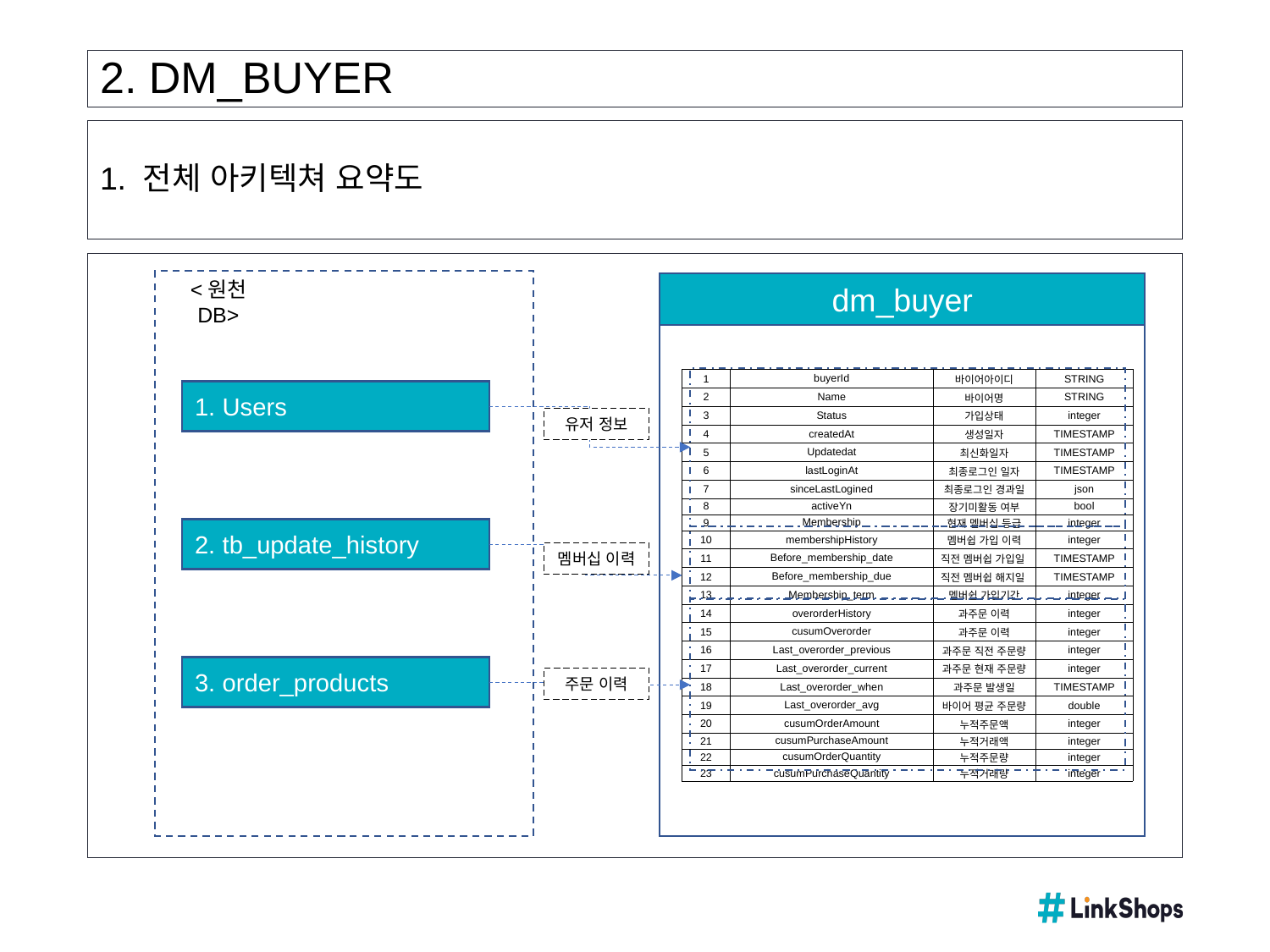

# 2. DM_BUYER
1. 전체 아키텍쳐 요약도
<원천 DB>

dm_buyer

| 1 | buyerId | 바이어아이디 | STRING |
| --- | --- | --- | --- |
| 2 | Name | 바이어명 | STRING |
| 3 | Status | 가입상태 | integer |
| 4 | createdAt | 생성일자 | TIMESTAMP |
| 5 | Updatedat | 최신화일자 | TIMESTAMP |
| 6 | lastLoginAt | 최종로그인 일자 | TIMESTAMP |
| 7 | sinceLastLogined | 최종로그인 경과일 | json |
| 8 | activeYn | 장기미활동 여부 | bool |
| 9 | Membership | 현재 멤버십 등급 | integer |
| 10 | membershipHistory | 멤버쉽 가입 이력 | integer |
| 11 | Before\_membership\_date | 직전 멤버쉽 가입일 | TIMESTAMP |
| 12 | Before\_membership\_due | 직전 멤버쉽 해지일 | TIMESTAMP |
| 13 | Membership\_term | 멤버쉽 가입기간 | integer |
| 14 | overorderHistory | 과주문 이력 | integer |
| 15 | cusumOverorder | 과주문 이력 | integer |
| 16 | Last\_overorder\_previous | 과주문 직전 주문량 | integer |
| 17 | Last\_overorder\_current | 과주문 현재 주문량 | integer |
| 18 | Last\_overorder\_when | 과주문 발생일 | TIMESTAMP |
| 19 | Last\_overorder\_avg | 바이어 평균 주문량 | double |
| 20 | cusumOrderAmount | 누적주문액 | integer |
| 21 | cusumPurchaseAmount | 누적거래액 | integer |
| 22 | cusumOrderQuantity | 누적주문량 | integer |
| 23 | cusumPurchaseQuantity | 누적거래량 | integer |
1. Users
유저 정보
2. tb_update_history

멤버십 이력

3. order_products
주문 이력